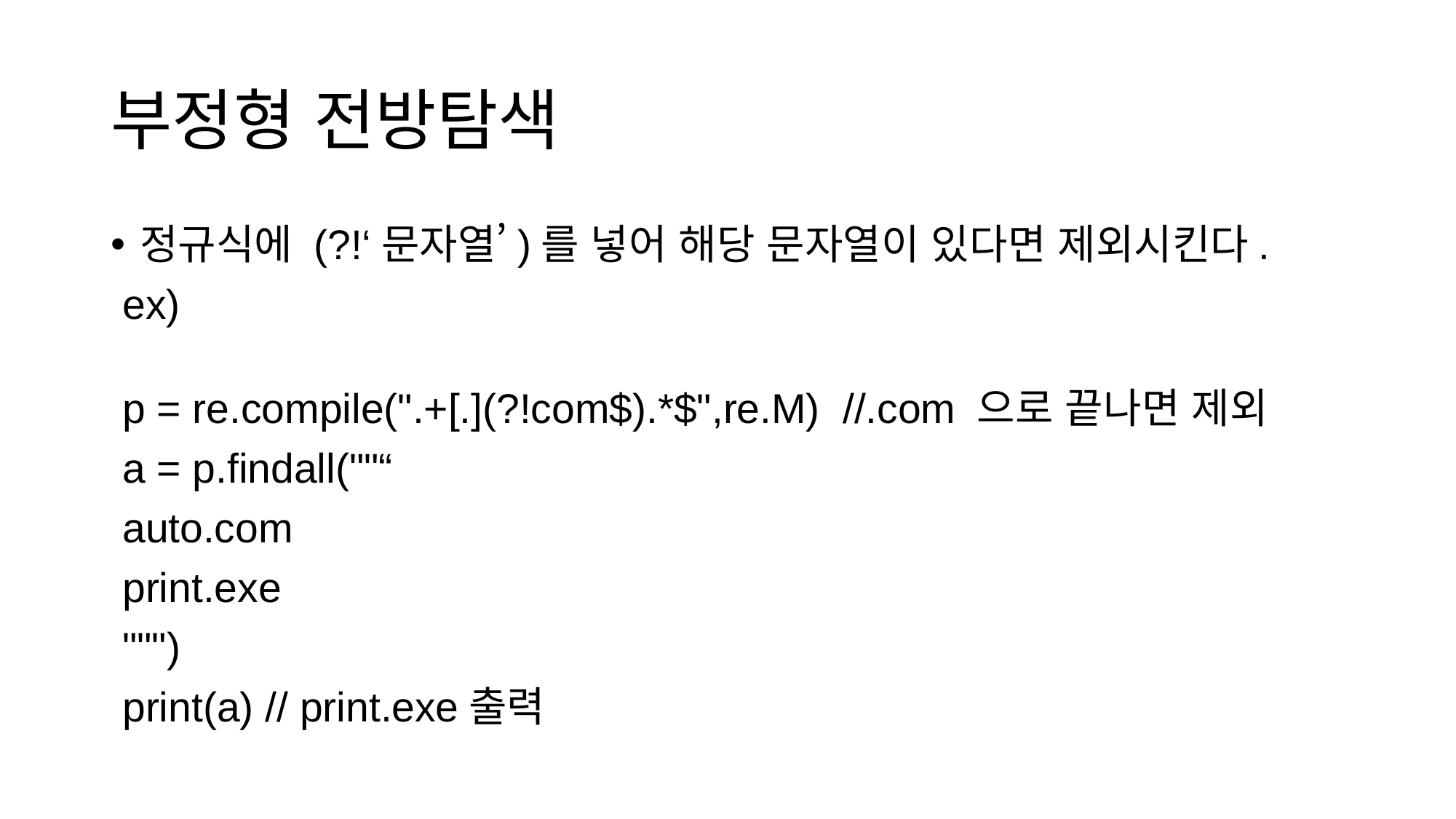

# 부정형 전방탐색
정규식에 (?!‘문자열’)를 넣어 해당 문자열이 있다면 제외시킨다.
 ex)
 p = re.compile(".+[.](?!com$).*$",re.M)  //.com 으로 끝나면 제외
 a = p.findall(""“
 auto.com
 print.exe
 """)
 print(a) // print.exe출력